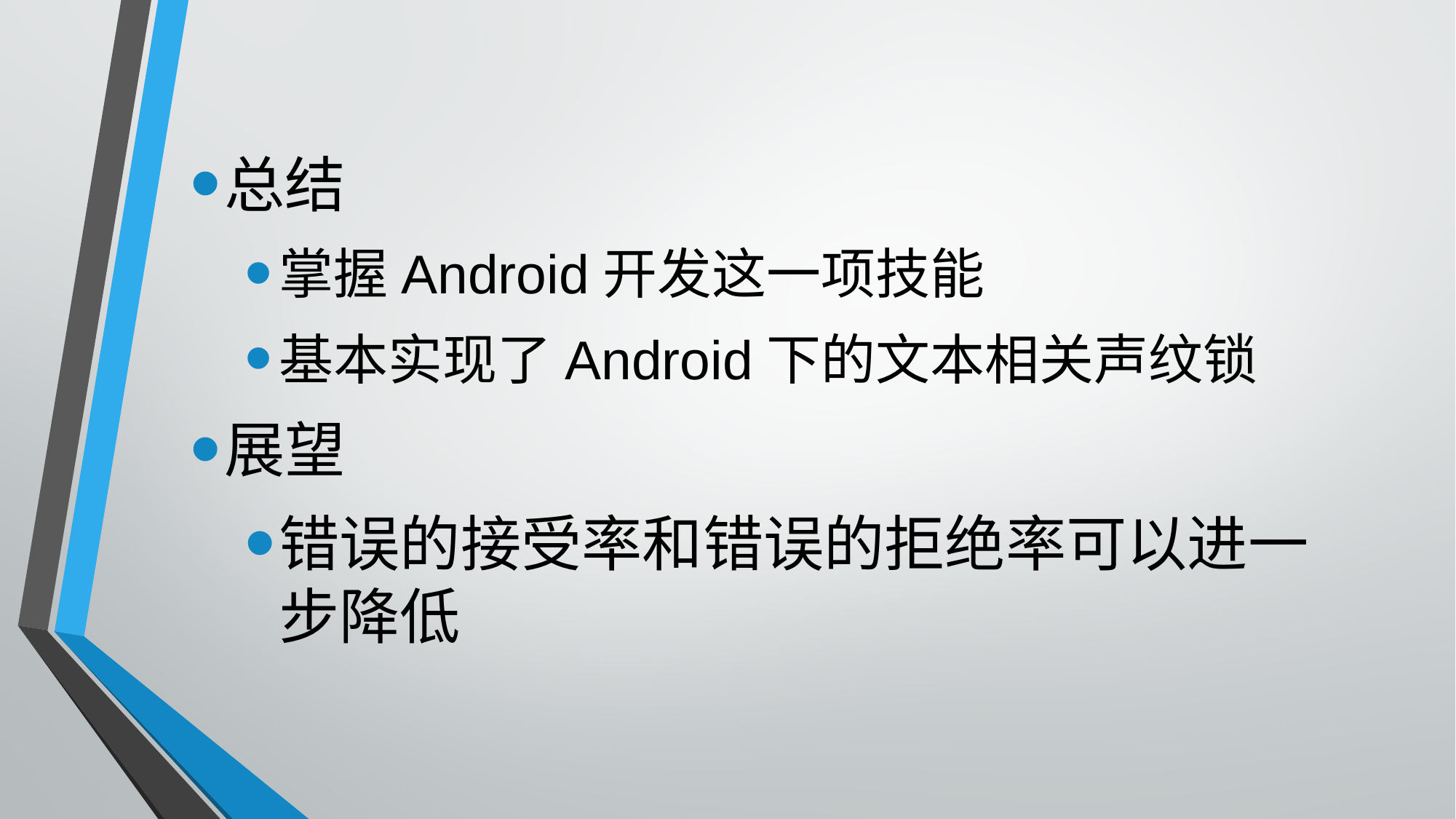

总结
掌握Android开发这一项技能
基本实现了Android下的文本相关声纹锁
展望
错误的接受率和错误的拒绝率可以进一步降低